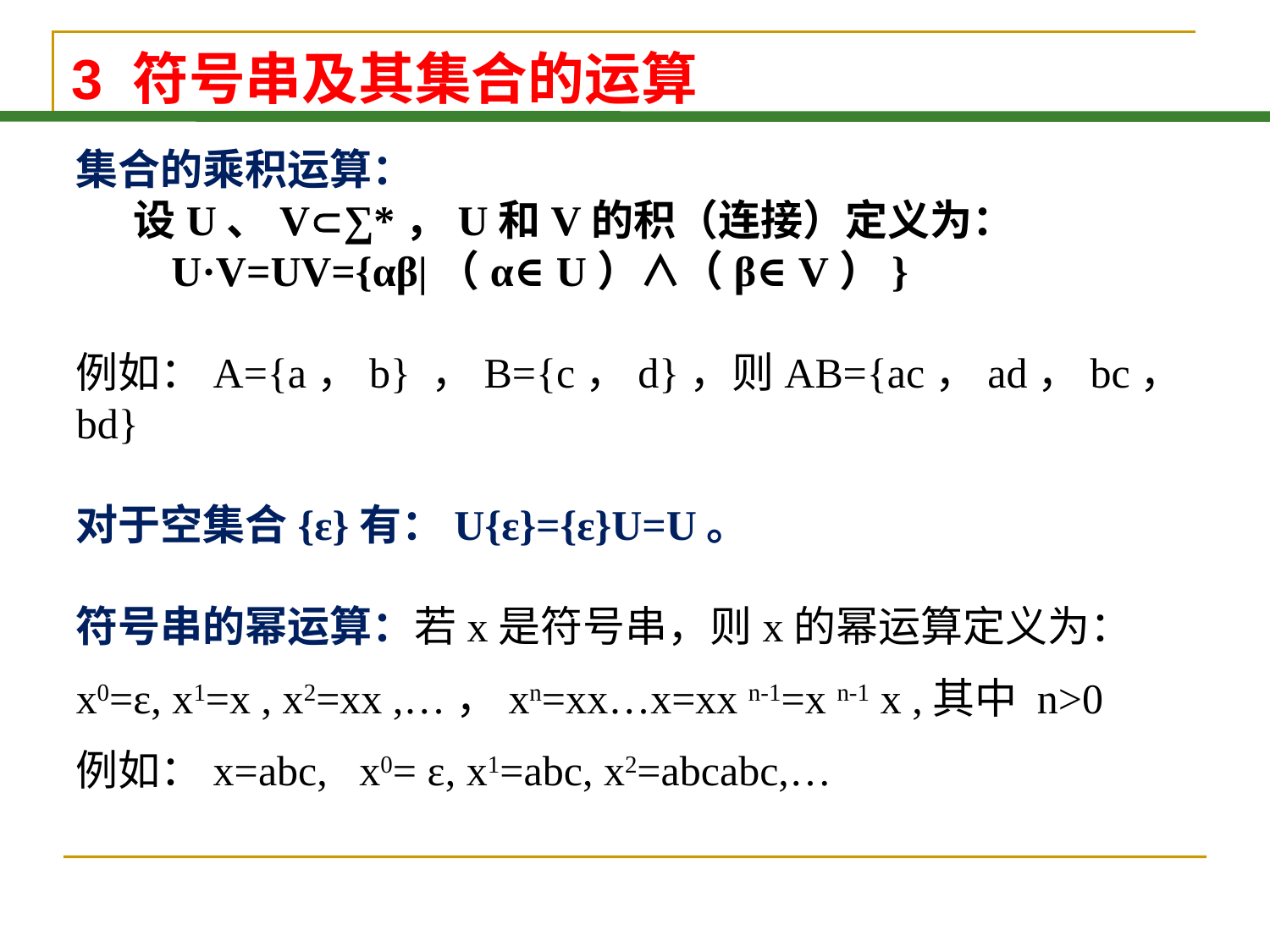

# 3 符号串及其集合的运算

集合的乘积运算：
     设U、V⊂∑*，U和V的积（连接）定义为：
         U·V=UV={αβ|（α∈U）∧（β∈V）}

例如：A={a，b} ，B={c，d}，则AB={ac，ad，bc，bd}

对于空集合{ε}有：U{ε}={ε}U=U。

符号串的幂运算：若x是符号串，则x的幂运算定义为：
x0=ε, x1=x , x2=xx ,…，xn=xx…x=xx n-1=x n-1 x ,其中 n>0
例如：x=abc,   x0= ε, x1=abc, x2=abcabc,…
24